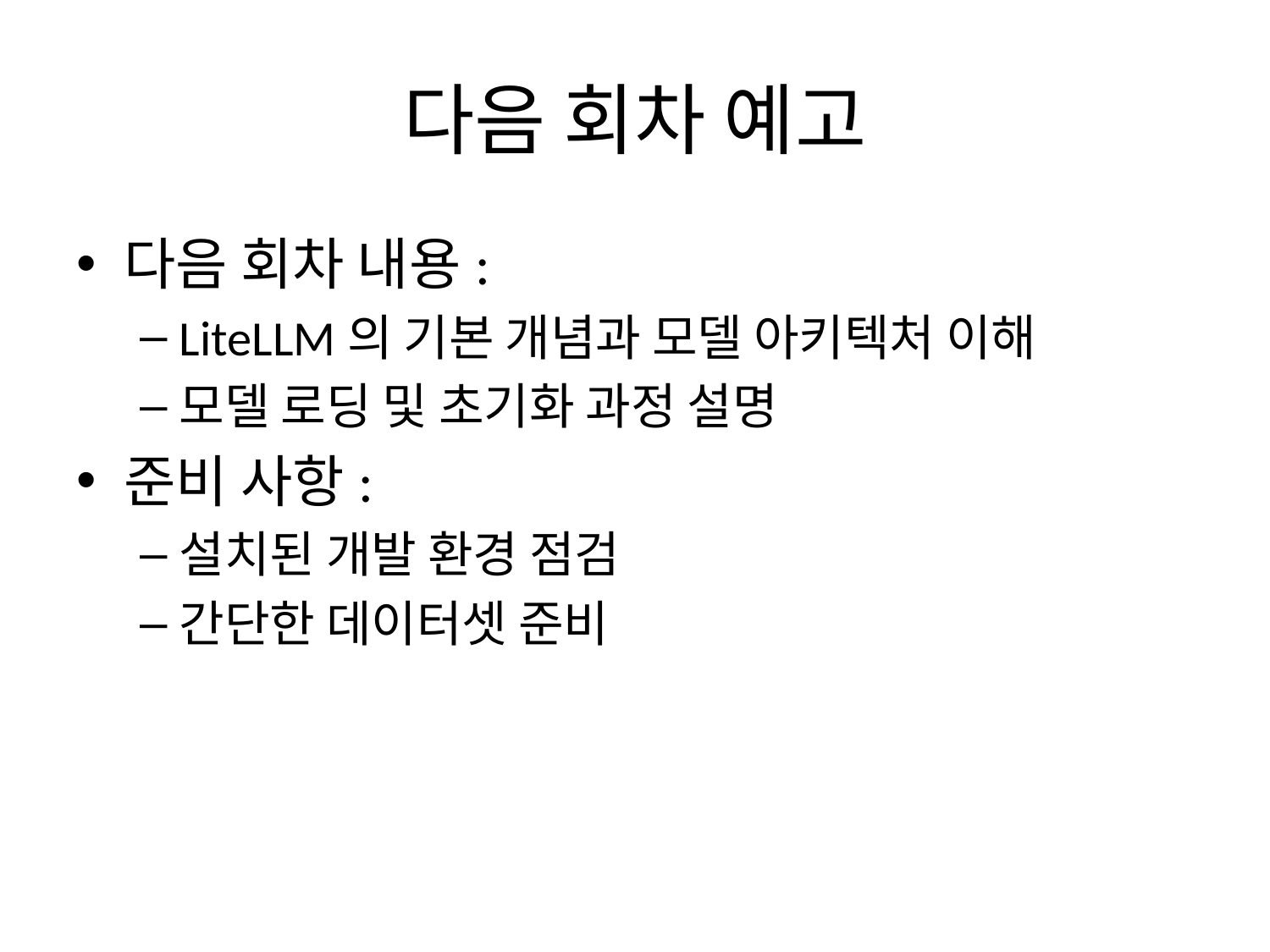

# 다음 회차 예고
다음 회차 내용:
LiteLLM의 기본 개념과 모델 아키텍처 이해
모델 로딩 및 초기화 과정 설명
준비 사항:
설치된 개발 환경 점검
간단한 데이터셋 준비